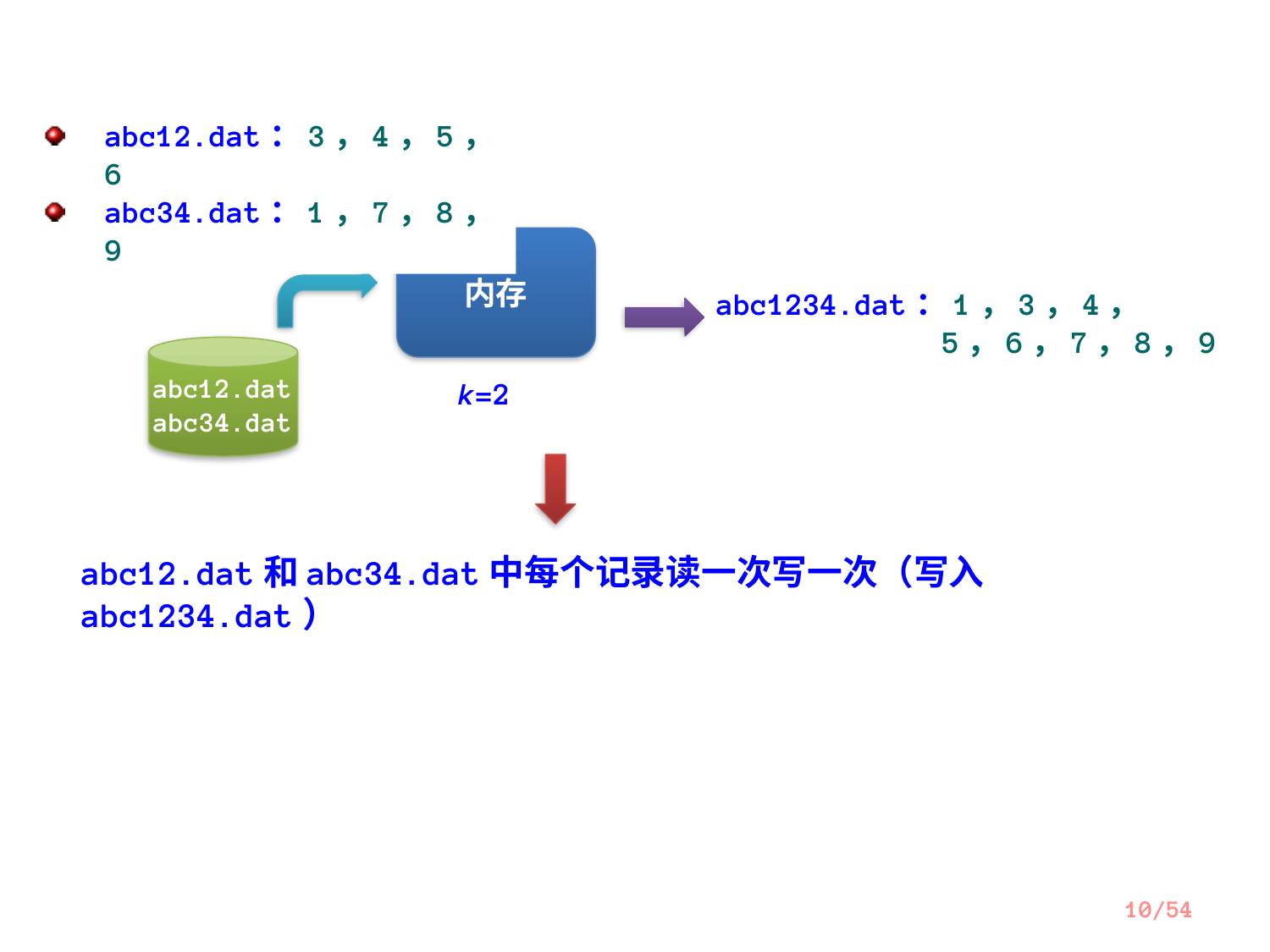

abc12.dat：3，4，5，6
abc34.dat：1，7，8，9
内存

abc1234.dat：1，3，4，
             5，6，7，8，9

abc12.dat
abc34.dat
k=2

abc12.dat和abc34.dat中每个记录读一次写一次（写入abc1234.dat）
10/54